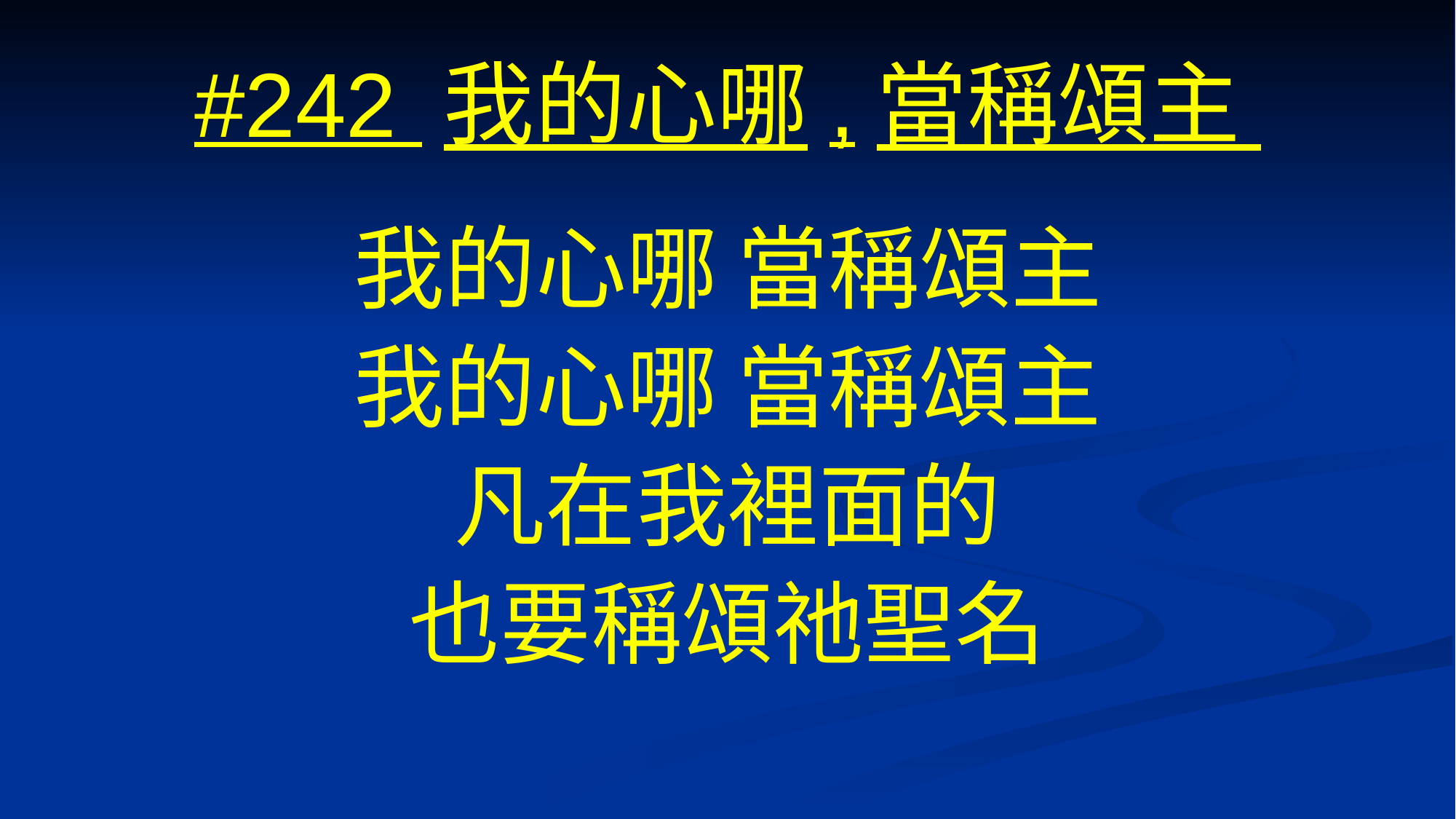

# #242 我的心哪,當稱頌主
我的心哪 當稱頌主
我的心哪 當稱頌主
凡在我裡面的
也要稱頌祂聖名